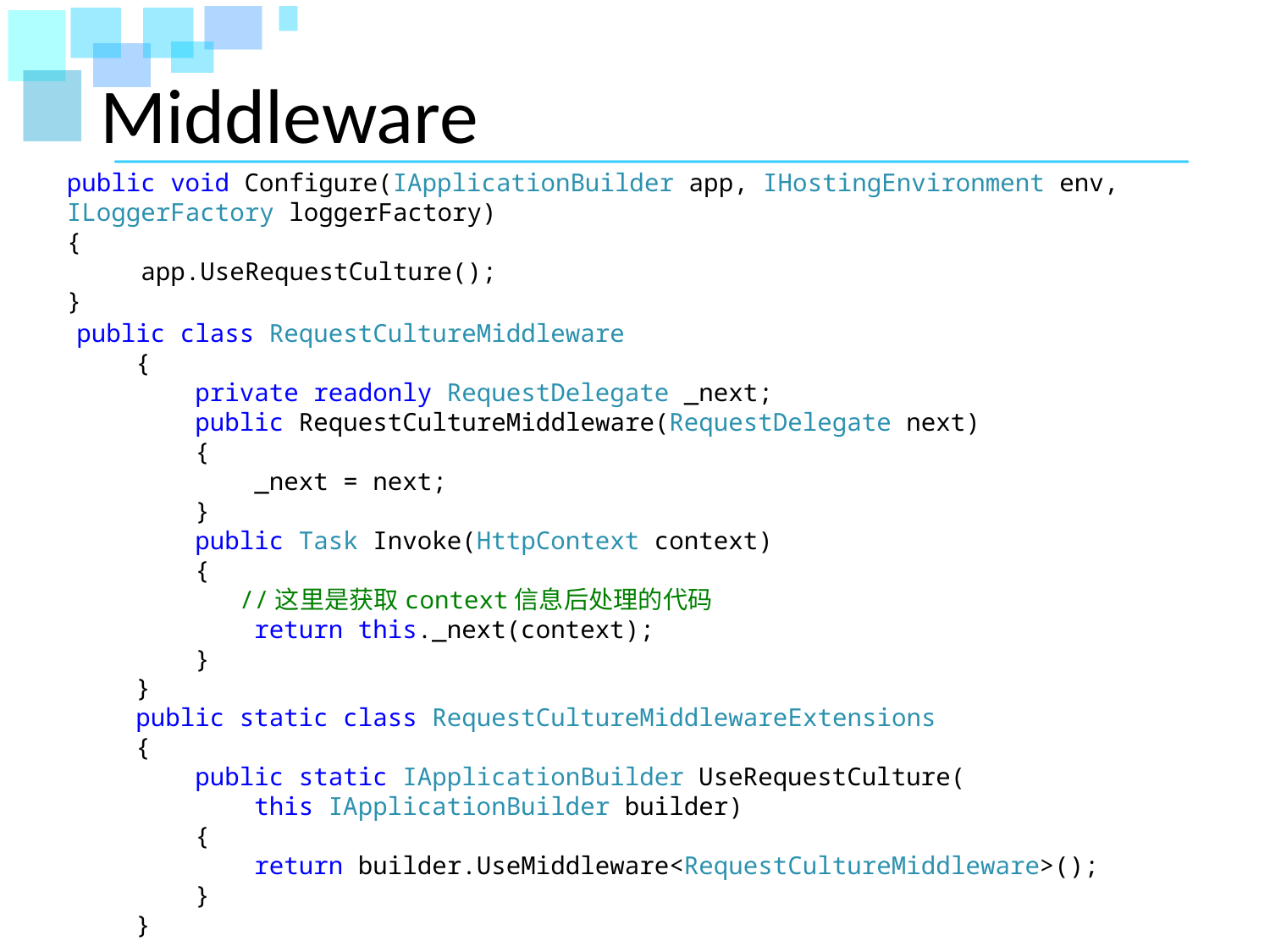

# Middleware
public void Configure(IApplicationBuilder app, IHostingEnvironment env, ILoggerFactory loggerFactory)
{
     app.UseRequestCulture();
}

public class RequestCultureMiddleware
    {
        private readonly RequestDelegate _next;
        public RequestCultureMiddleware(RequestDelegate next)
        {
            _next = next;
        }
        public Task Invoke(HttpContext context)
        {
           //这里是获取context信息后处理的代码
            return this._next(context);
        }
    }
    public static class RequestCultureMiddlewareExtensions
    {
        public static IApplicationBuilder UseRequestCulture(
            this IApplicationBuilder builder)
        {
            return builder.UseMiddleware<RequestCultureMiddleware>();
        }
    }